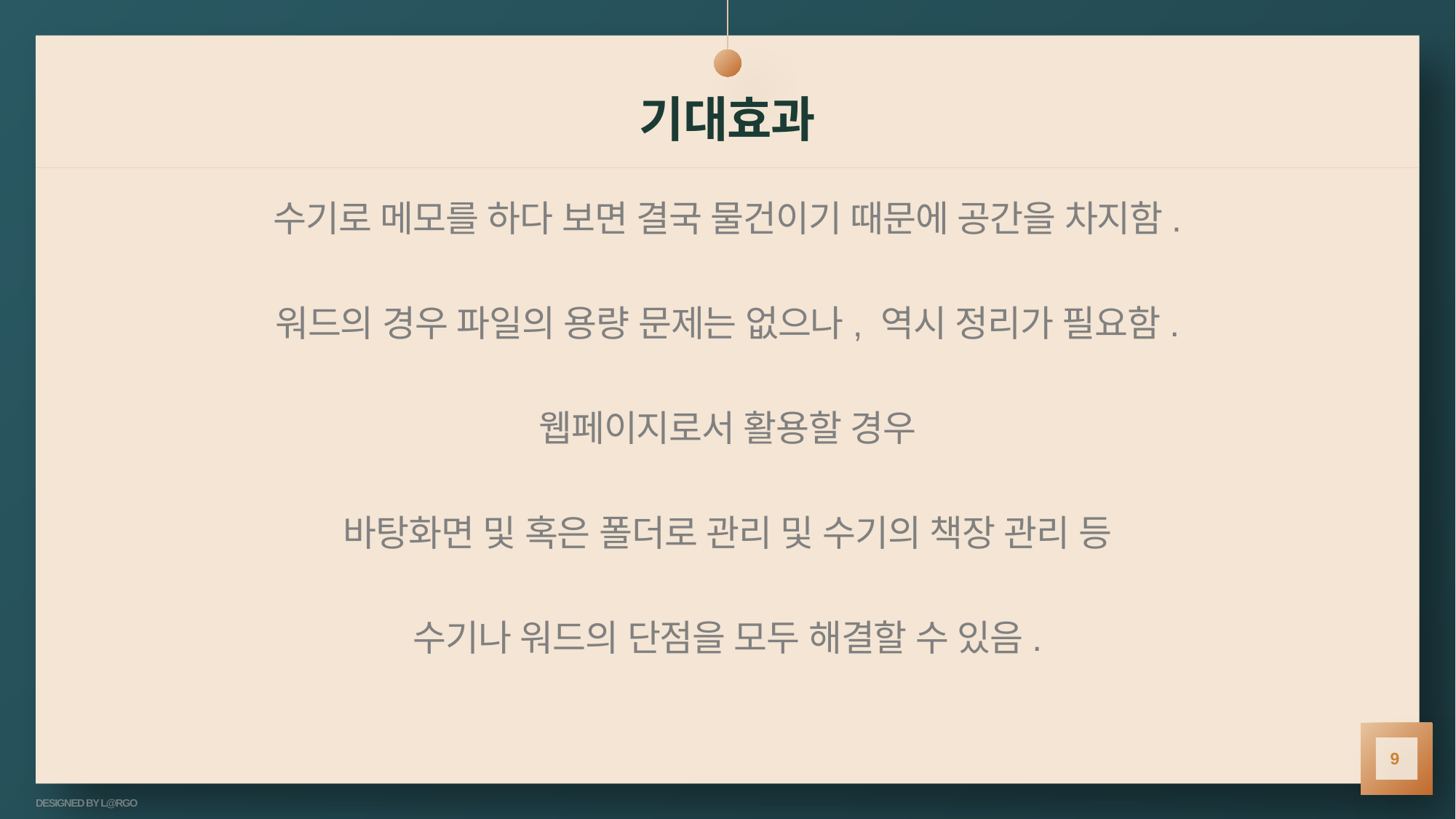

# 기대효과
수기로 메모를 하다 보면 결국 물건이기 때문에 공간을 차지함.

워드의 경우 파일의 용량 문제는 없으나, 역시 정리가 필요함.

웹페이지로서 활용할 경우

바탕화면 및 혹은 폴더로 관리 및 수기의 책장 관리 등

수기나 워드의 단점을 모두 해결할 수 있음.
9
DESIGNED BY L@RGO